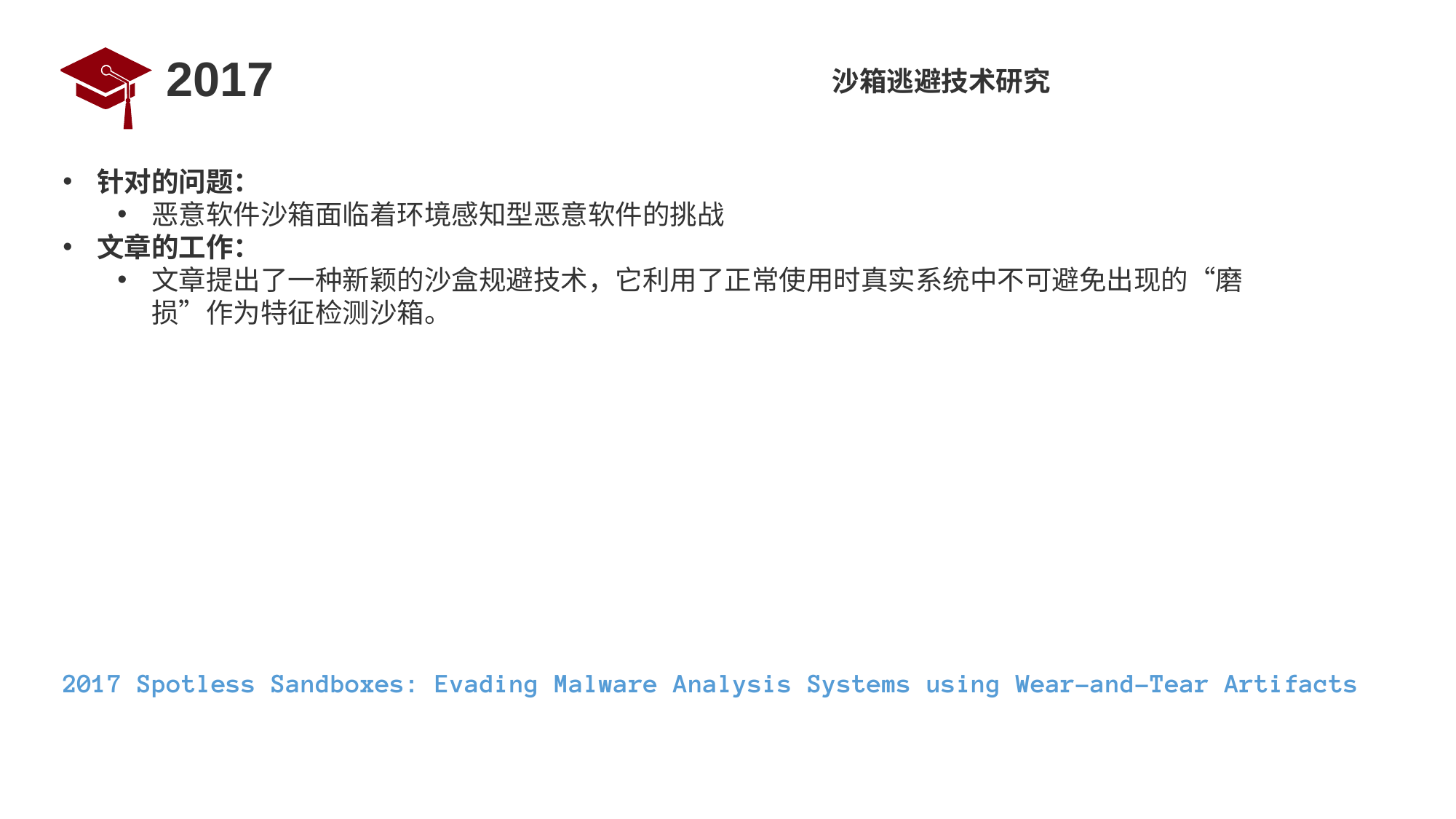

# 2017
沙箱逃避技术研究
针对的问题：
恶意软件沙箱面临着环境感知型恶意软件的挑战
文章的工作：
文章提出了一种新颖的沙盒规避技术，它利用了正常使用时真实系统中不可避免出现的“磨损”作为特征检测沙箱。
2017 Spotless Sandboxes: Evading Malware Analysis Systems using Wear-and-Tear Artifacts